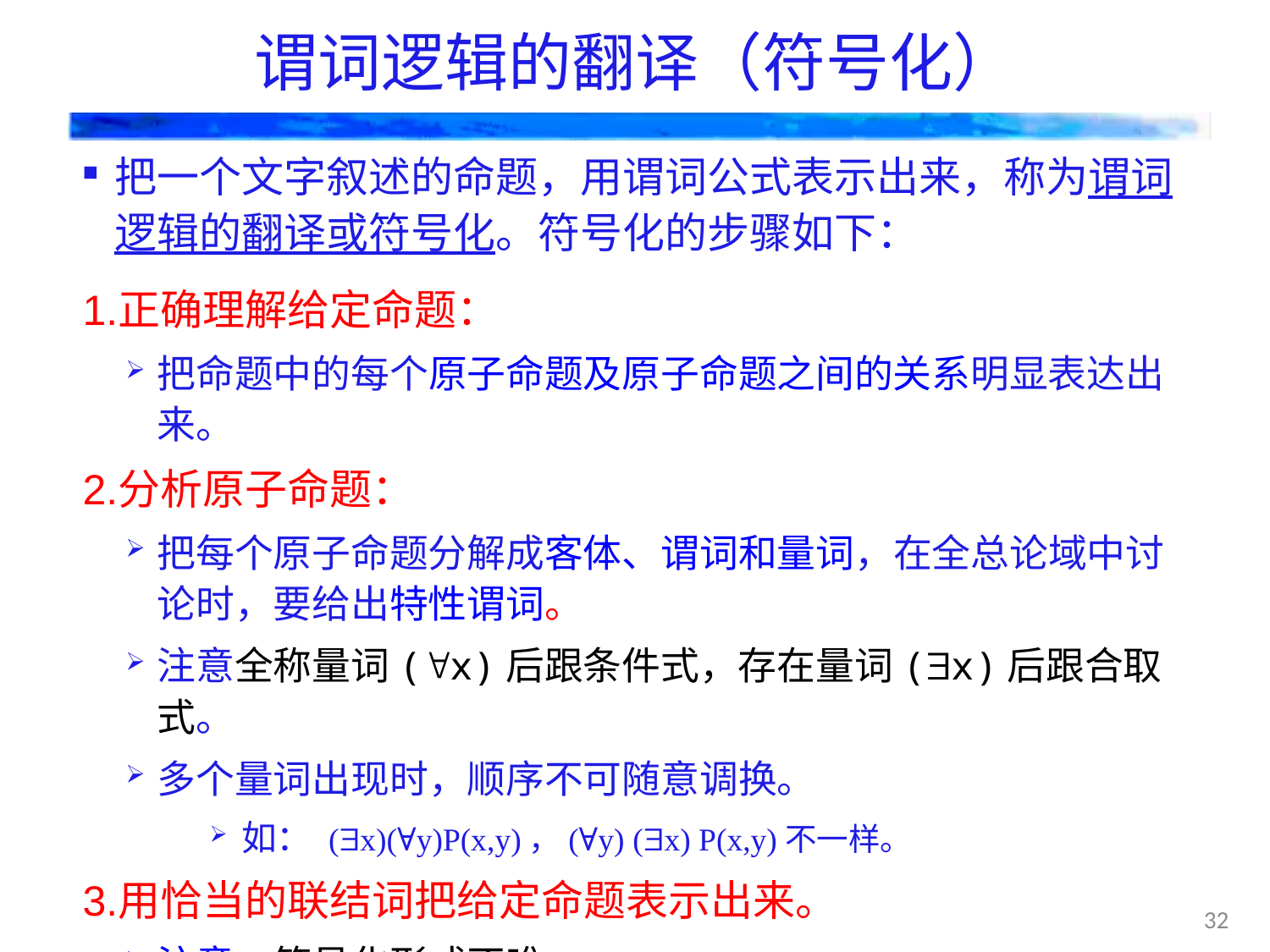

# 谓词逻辑的翻译（符号化）
把一个文字叙述的命题，用谓词公式表示出来，称为谓词逻辑的翻译或符号化。符号化的步骤如下：
正确理解给定命题：
把命题中的每个原子命题及原子命题之间的关系明显表达出来。
分析原子命题：
把每个原子命题分解成客体、谓词和量词，在全总论域中讨论时，要给出特性谓词。
注意全称量词(∀x)后跟条件式，存在量词(∃x)后跟合取式。
多个量词出现时，顺序不可随意调换。
如： (∃x)(∀y)P(x,y)，(∀y) (∃x) P(x,y)不一样。
用恰当的联结词把给定命题表示出来。
注意：符号化形式不唯一。

32